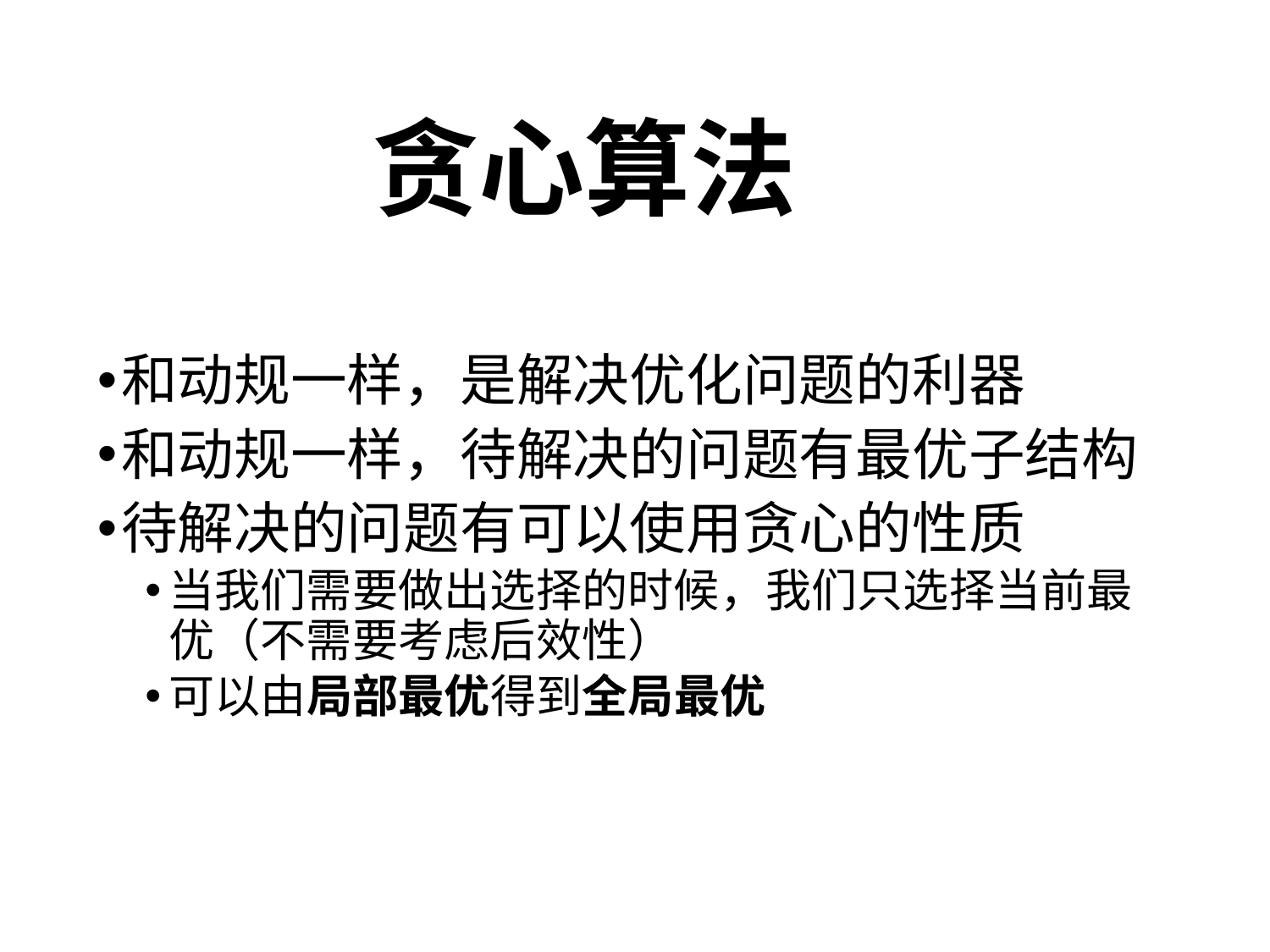

# 贪心算法

和动规一样，是解决优化问题的利器
和动规一样，待解决的问题有最优子结构
待解决的问题有可以使用贪心的性质
当我们需要做出选择的时候，我们只选择当前最优（不需要考虑后效性）
可以由局部最优得到全局最优